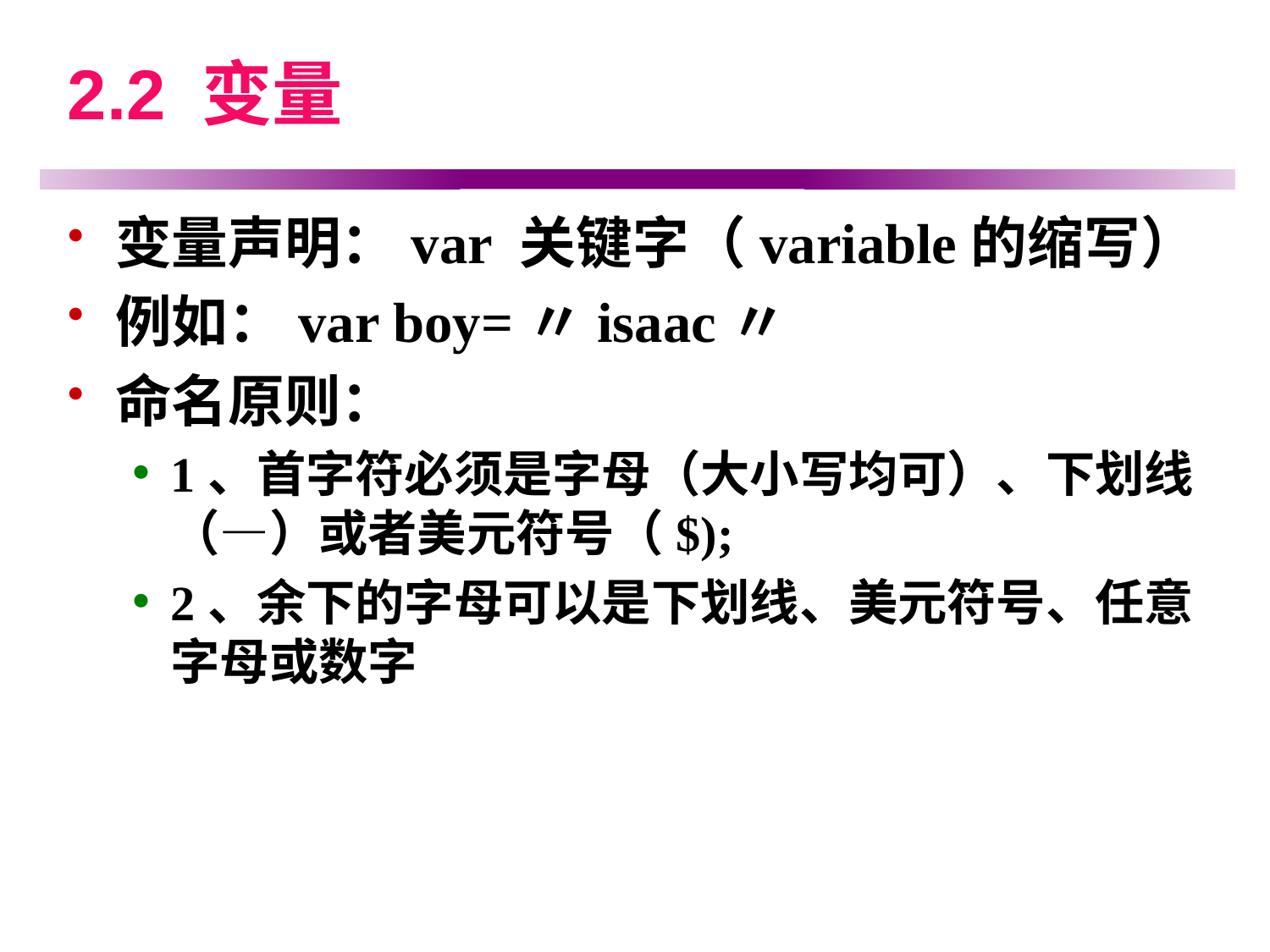

# 2.2 变量
变量声明：var 关键字（variable的缩写）
例如：var boy=〃isaac〃
命名原则：
1、首字符必须是字母（大小写均可）、下划线（—）或者美元符号（$);
2、余下的字母可以是下划线、美元符号、任意字母或数字